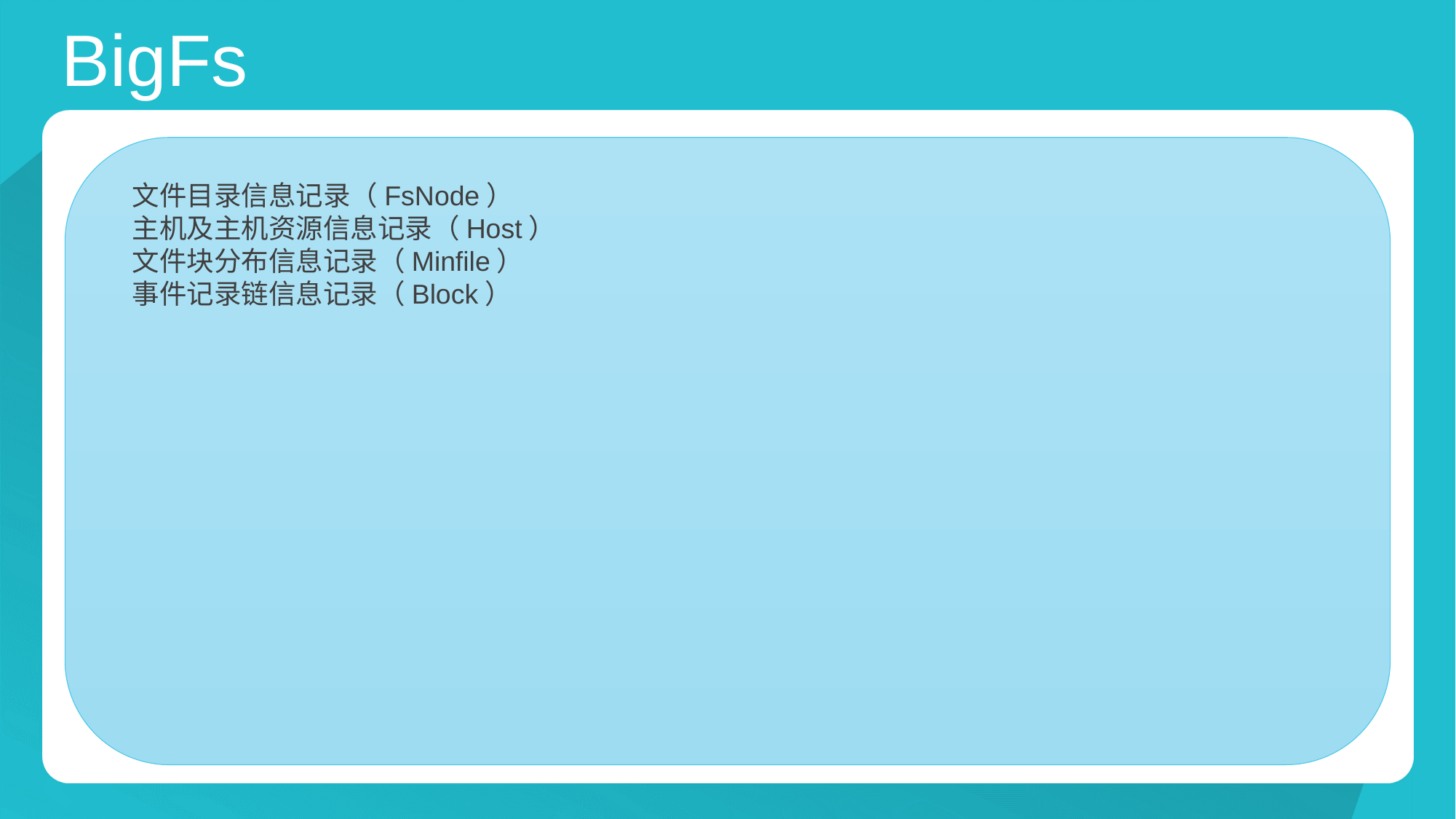

BigFs

文件目录信息记录（FsNode）
主机及主机资源信息记录（Host）
文件块分布信息记录（Minfile）
事件记录链信息记录（Block）